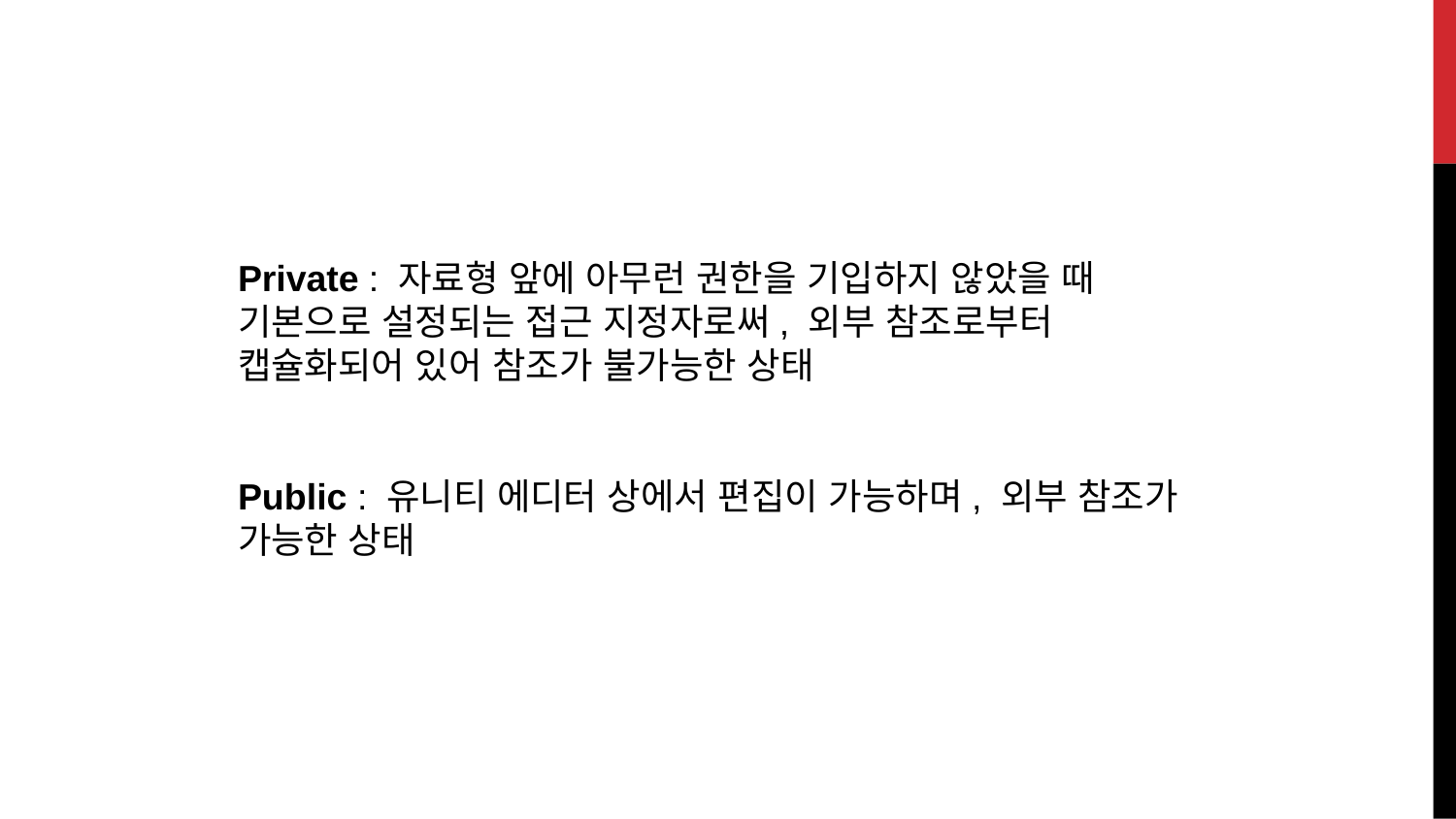

Private : 자료형 앞에 아무런 권한을 기입하지 않았을 때 기본으로 설정되는 접근 지정자로써, 외부 참조로부터 캡슐화되어 있어 참조가 불가능한 상태

Public : 유니티 에디터 상에서 편집이 가능하며, 외부 참조가 가능한 상태